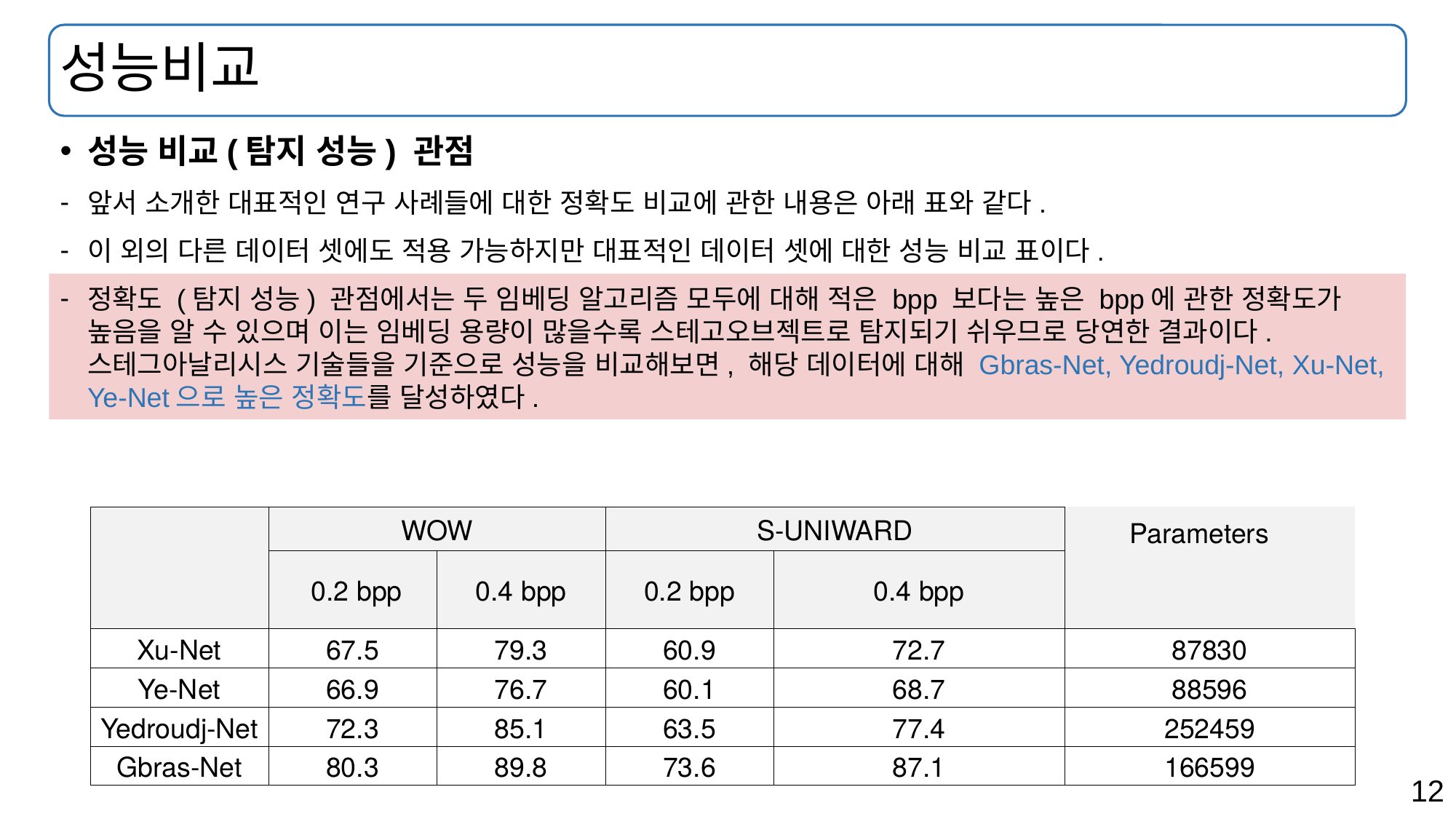

# 성능비교
성능 비교(탐지 성능) 관점
앞서 소개한 대표적인 연구 사례들에 대한 정확도 비교에 관한 내용은 아래 표와 같다.
이 외의 다른 데이터 셋에도 적용 가능하지만 대표적인 데이터 셋에 대한 성능 비교 표이다.
정확도 (탐지 성능) 관점에서는 두 임베딩 알고리즘 모두에 대해 적은 bpp 보다는 높은 bpp에 관한 정확도가 높음을 알 수 있으며 이는 임베딩 용량이 많을수록 스테고오브젝트로 탐지되기 쉬우므로 당연한 결과이다. 스테그아날리시스 기술들을 기준으로 성능을 비교해보면, 해당 데이터에 대해 Gbras-Net, Yedroudj-Net, Xu-Net, Ye-Net으로 높은 정확도를 달성하였다.

|  | WOW | S-UNIWARD | S-UNIWARD |  | Parameters |
| --- | --- | --- | --- | --- | --- |
|  | 0.2 bpp | 0.4 bpp | 0.2 bpp | 0.4 bpp | Parameters |
| Xu-Net | 67.5 | 79.3 | 60.9 | 72.7 | 87830 |
| Ye-Net | 66.9 | 76.7 | 60.1 | 68.7 | 88596 |
| Yedroudj-Net | 72.3 | 85.1 | 63.5 | 77.4 | 252459 |
| Gbras-Net | 80.3 | 89.8 | 73.6 | 87.1 | 166599 |